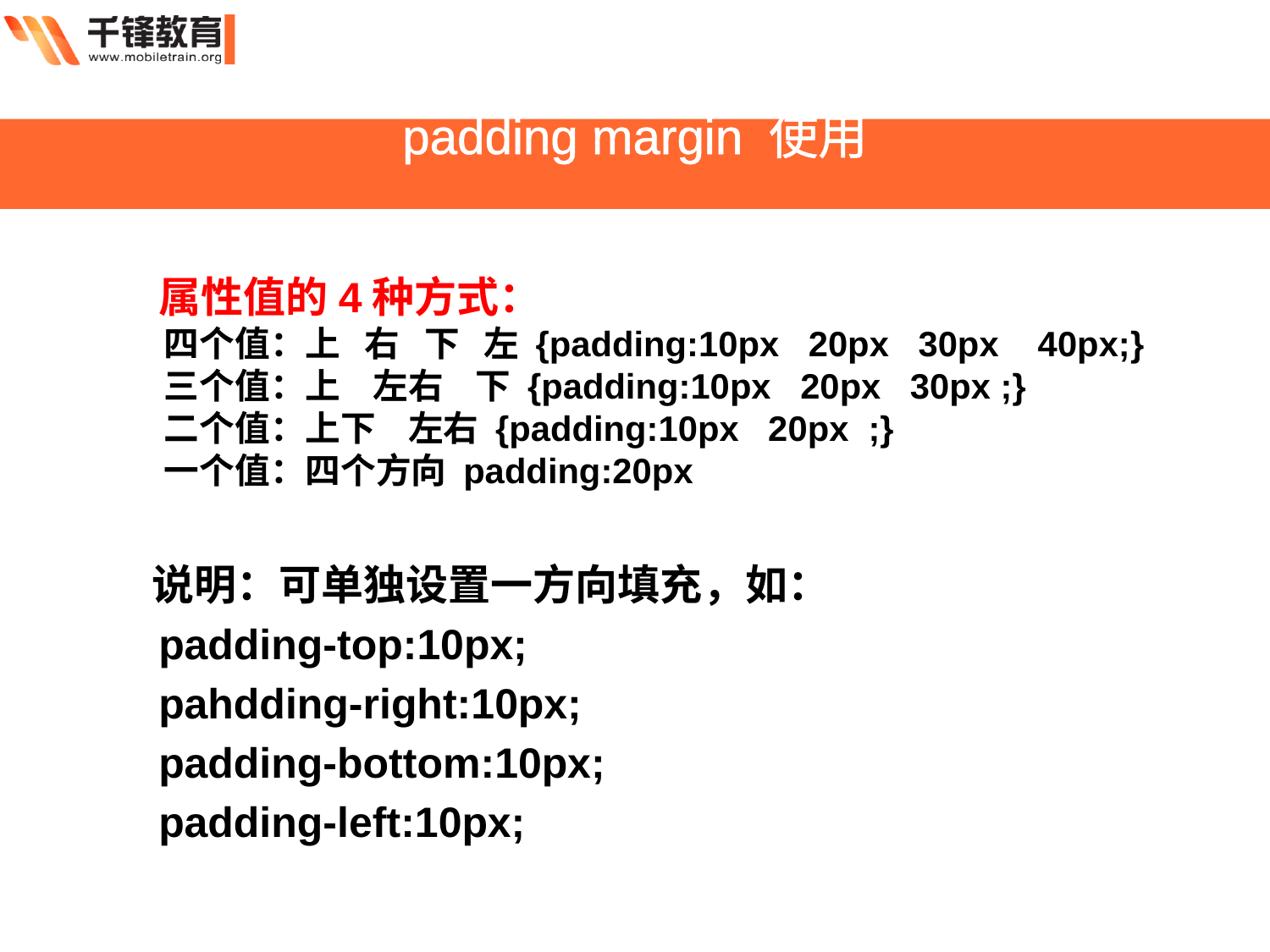

padding margin 使用

 属性值的4种方式：
  四个值：上   右   下   左 {padding:10px   20px   30px    40px;}
  三个值：上    左右    下 {padding:10px   20px   30px ;}
  二个值：上下    左右 {padding:10px   20px  ;}
  一个值：四个方向 padding:20px

	说明：可单独设置一方向填充，如：
padding-top:10px;
pahdding-right:10px;
padding-bottom:10px;
padding-left:10px;